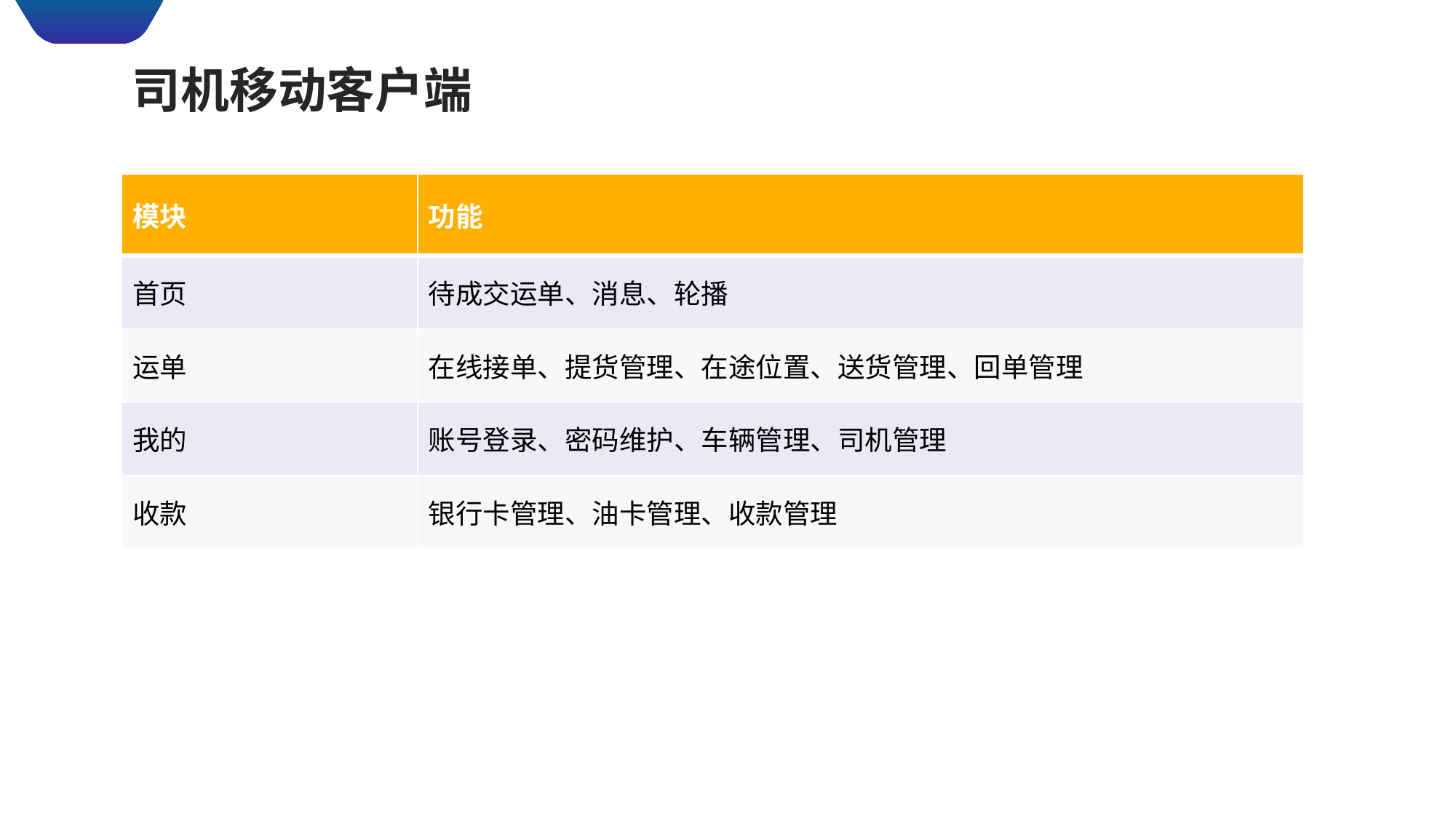

司机移动客户端
| 模块 | 功能 |
| --- | --- |
| 首页 | 待成交运单、消息、轮播 |
| 运单 | 在线接单、提货管理、在途位置、送货管理、回单管理 |
| 我的 | 账号登录、密码维护、车辆管理、司机管理 |
| 收款 | 银行卡管理、油卡管理、收款管理 |